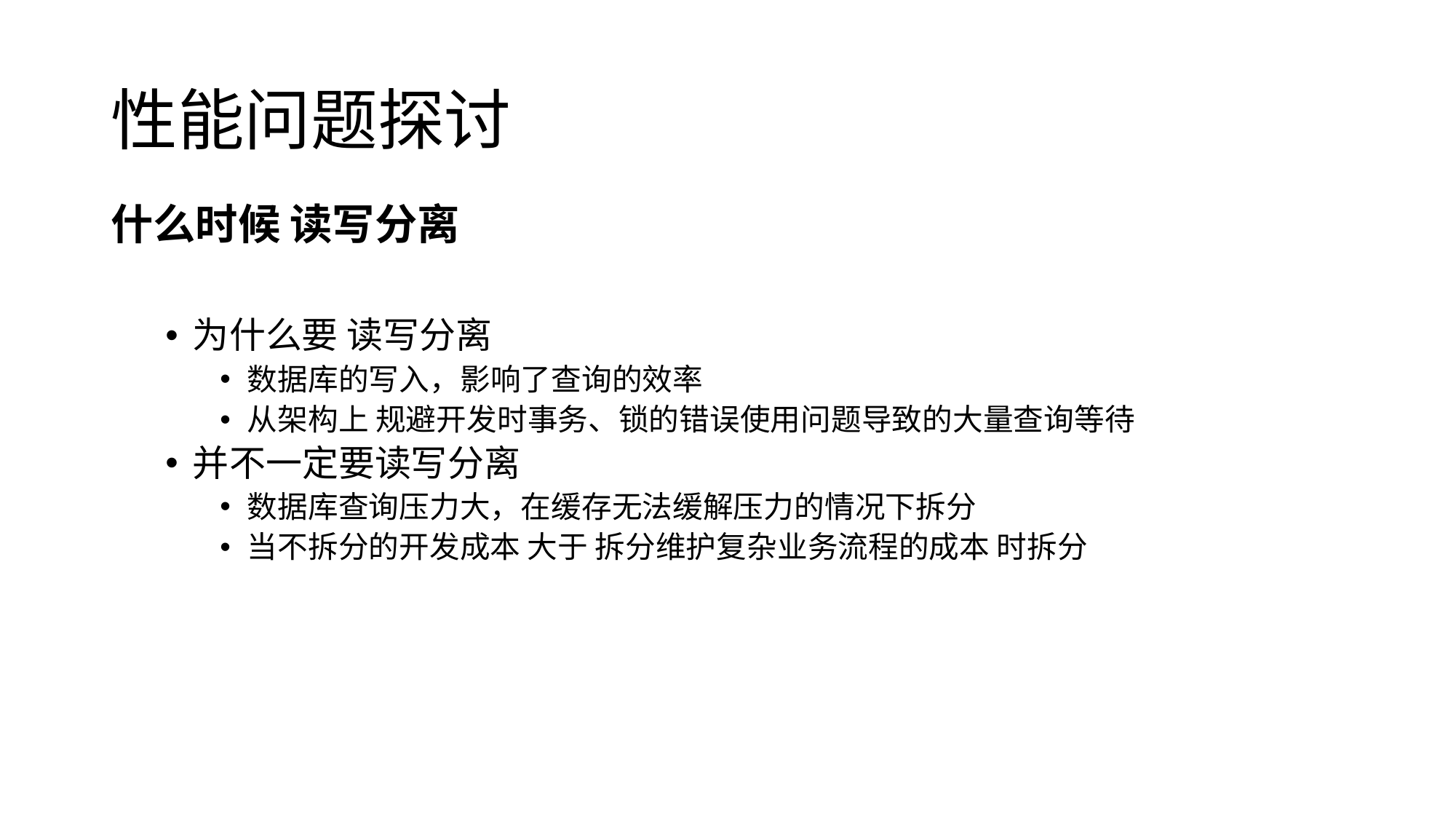

# 性能问题探讨
什么时候 读写分离

为什么要 读写分离
数据库的写入，影响了查询的效率
从架构上 规避开发时事务、锁的错误使用问题导致的大量查询等待
并不一定要读写分离
数据库查询压力大，在缓存无法缓解压力的情况下拆分
当不拆分的开发成本 大于 拆分维护复杂业务流程的成本 时拆分